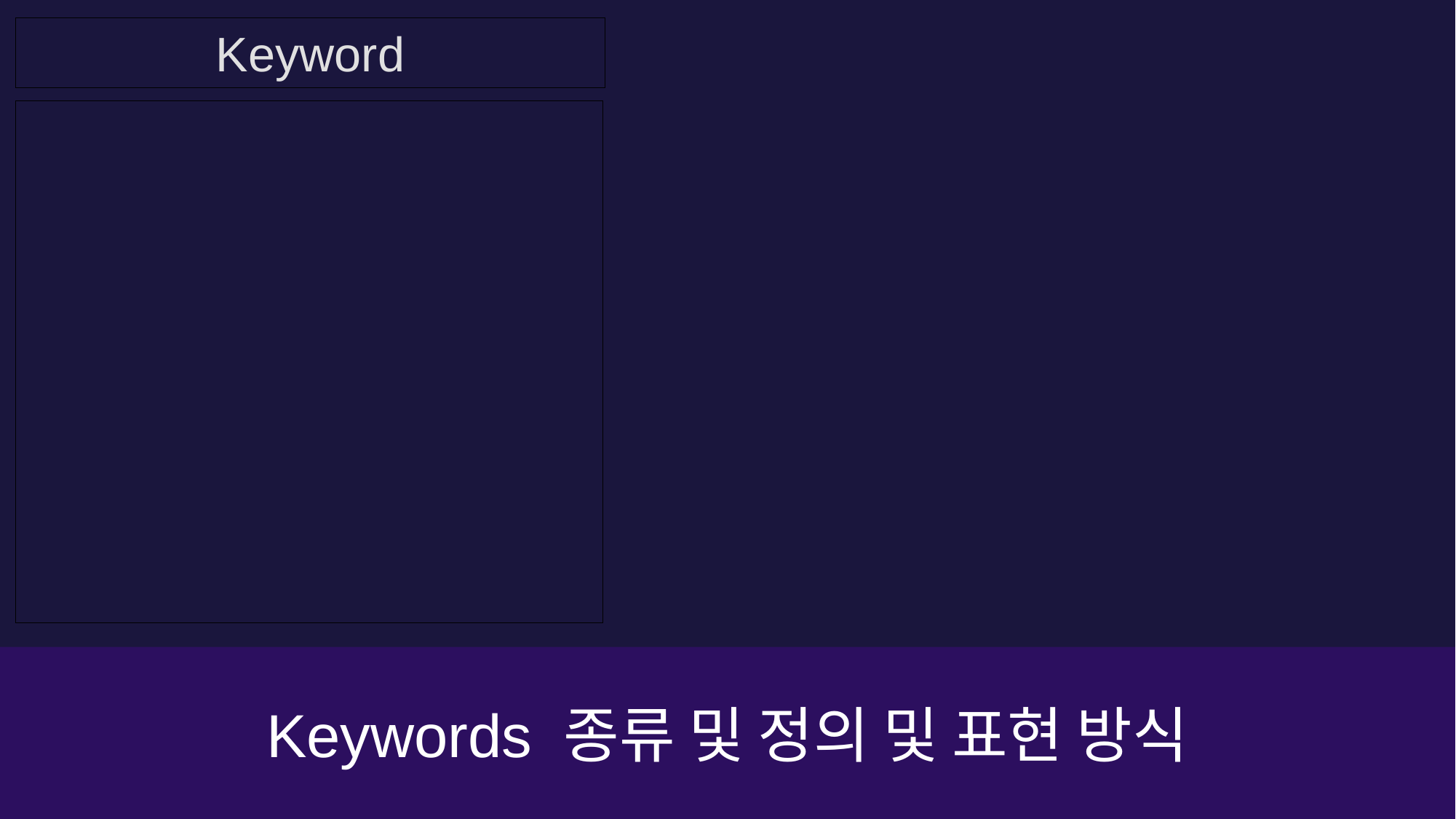

# Keyword

Keywords 종류 및 정의 및 표현 방식